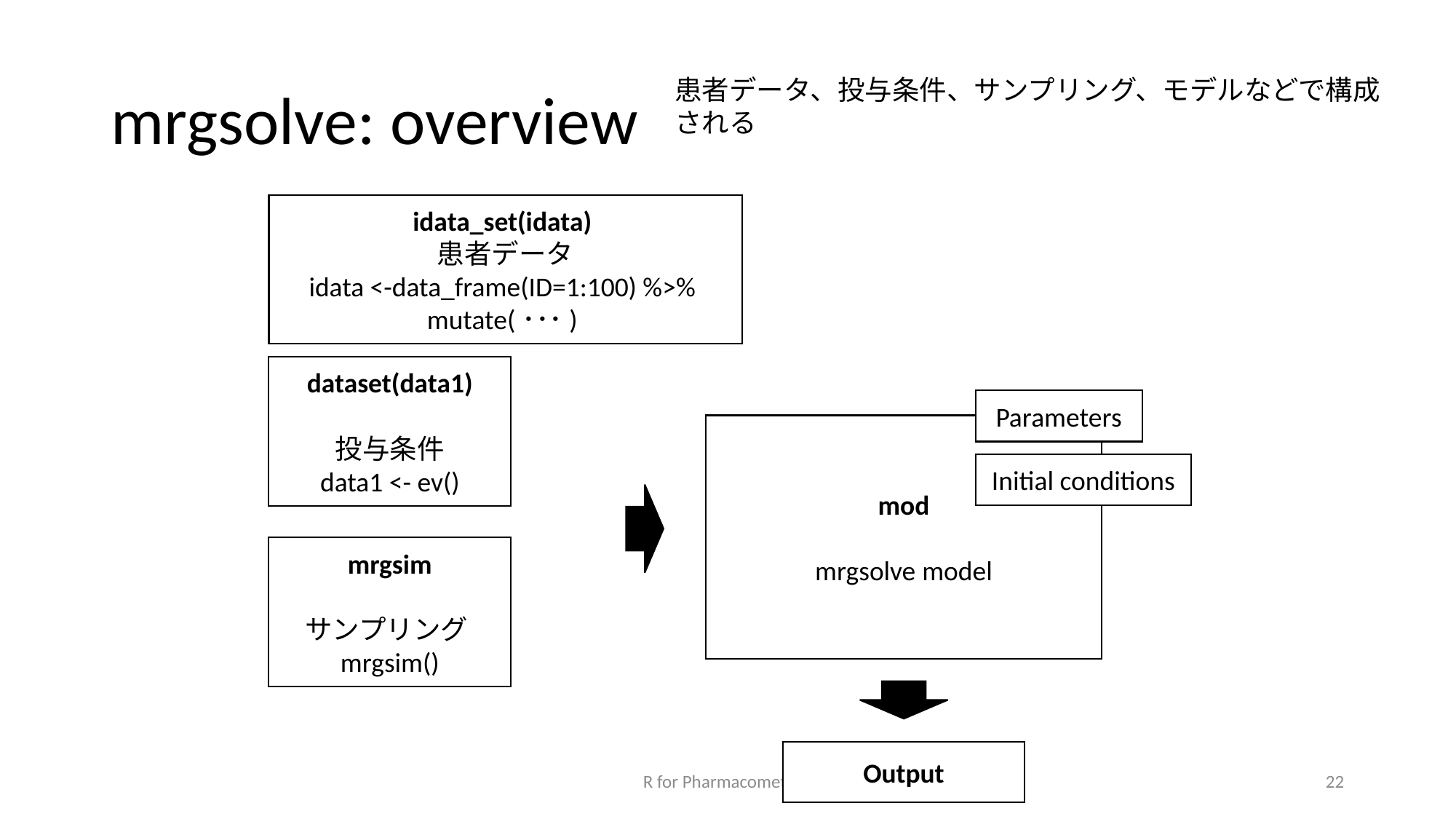

# mrgsolve: overview
患者データ、投与条件、サンプリング、モデルなどで構成される
idata_set(idata)
患者データ
idata <-data_frame(ID=1:100) %>%
mutate(･･･)
dataset(data1)

投与条件
data1 <- ev()
Parameters
mod

mrgsolve model
Initial conditions

mrgsim

サンプリングmrgsim()

Output

R for Pharmacometrics
22